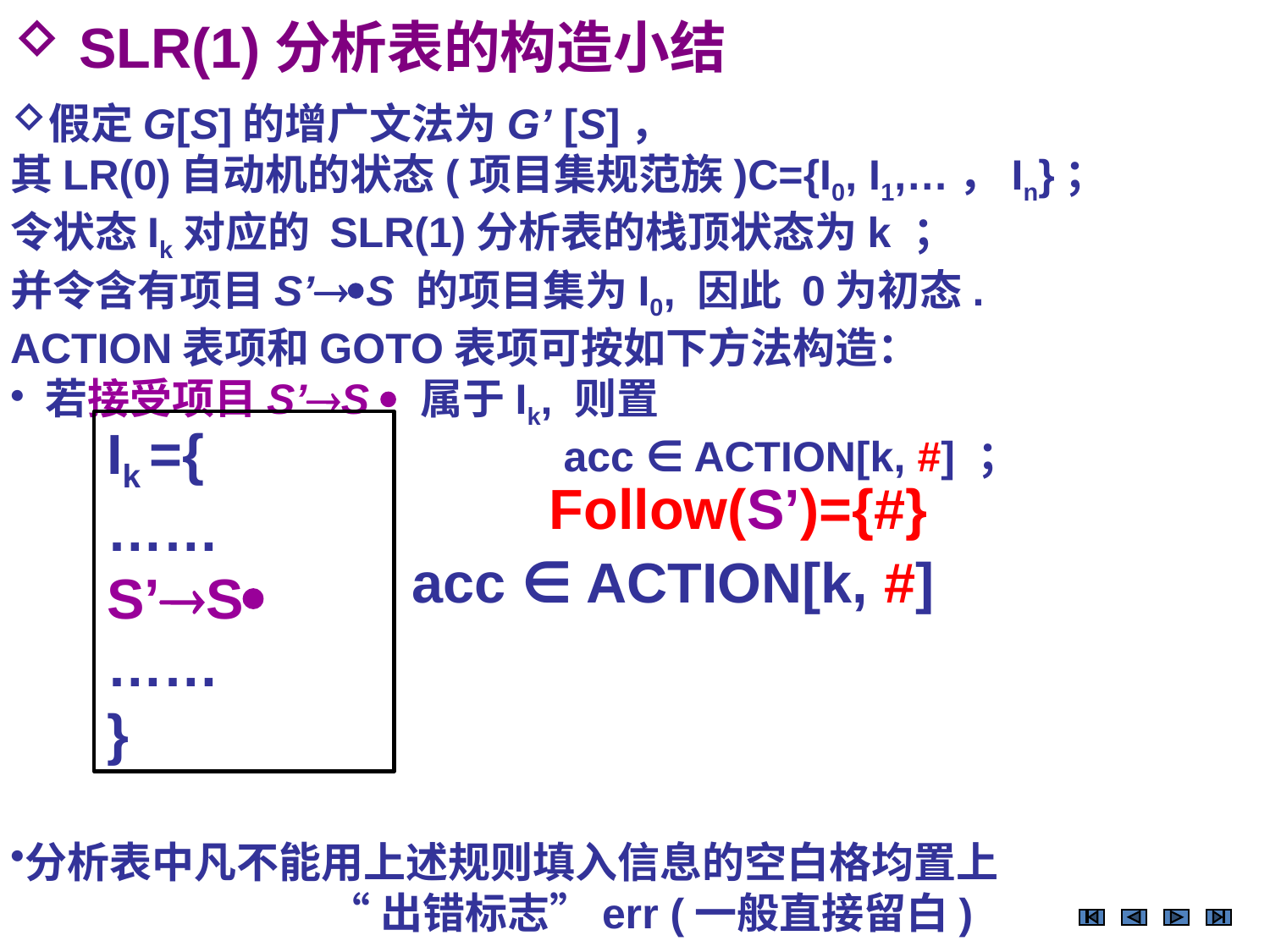

SLR(1)分析表的构造小结
假定G[S]的增广文法为G’ [S]，
其LR(0)自动机的状态(项目集规范族)C={I0, I1,…，In}；
令状态Ik对应的 SLR(1)分析表的栈顶状态为k ；
并令含有项目S’→•S 的项目集为I0, 因此 0为初态.
ACTION表项和GOTO表项可按如下方法构造：
 若接受项目S’→S • 属于Ik, 则置
		acc ∈ ACTION[k, #] ；

分析表中凡不能用上述规则填入信息的空白格均置上
		“出错标志”err (一般直接留白)
Ik ={
……
S’→S•
……
}
Follow(S’)={#}
acc ∈ ACTION[k, #]